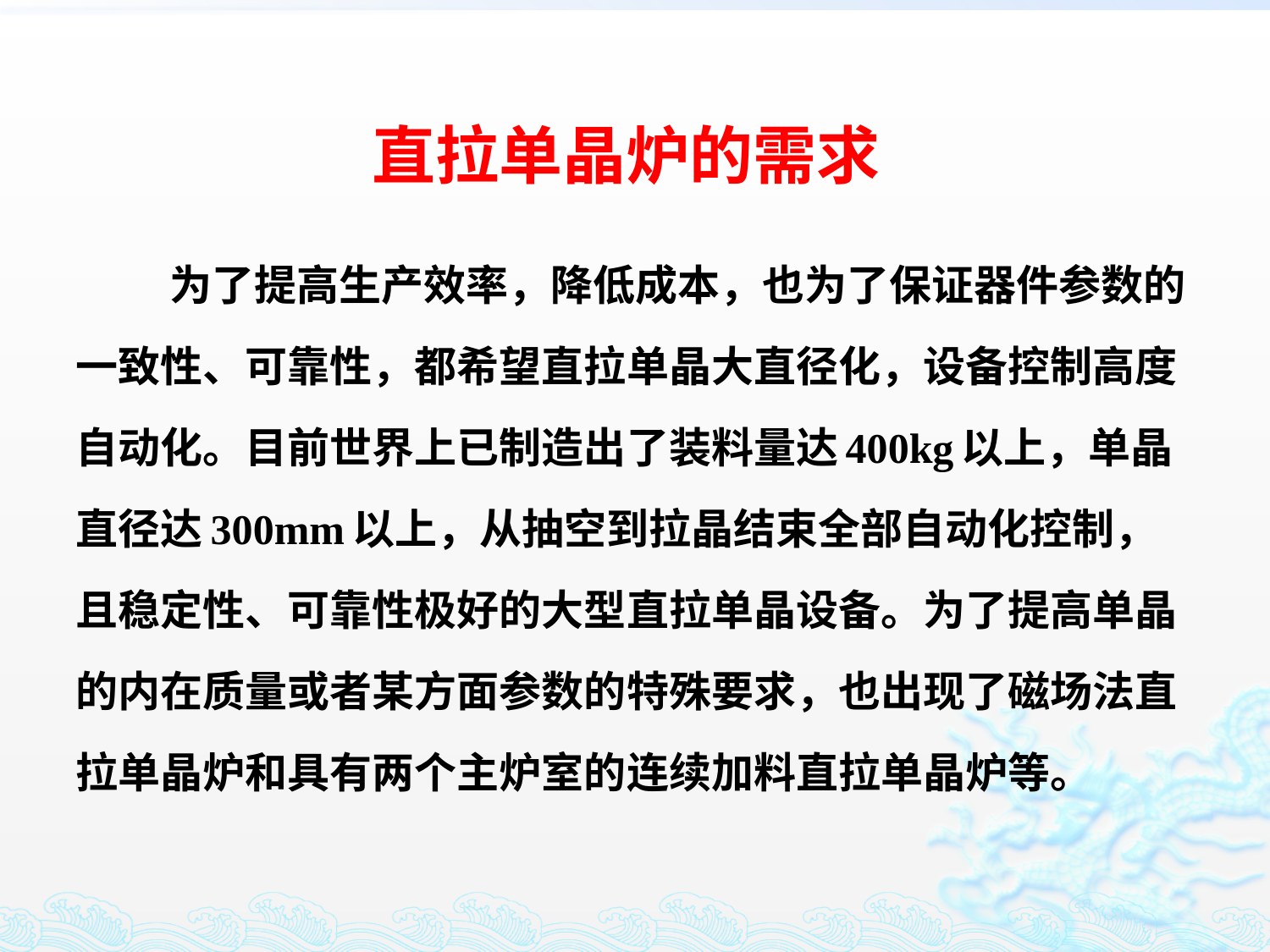

直拉单晶炉的需求
         为了提高生产效率，降低成本，也为了保证器件参数的一致性、可靠性，都希望直拉单晶大直径化，设备控制高度自动化。目前世界上已制造出了装料量达400kg以上，单晶直径达300mm以上，从抽空到拉晶结束全部自动化控制，且稳定性、可靠性极好的大型直拉单晶设备。为了提高单晶的内在质量或者某方面参数的特殊要求，也出现了磁场法直拉单晶炉和具有两个主炉室的连续加料直拉单晶炉等。